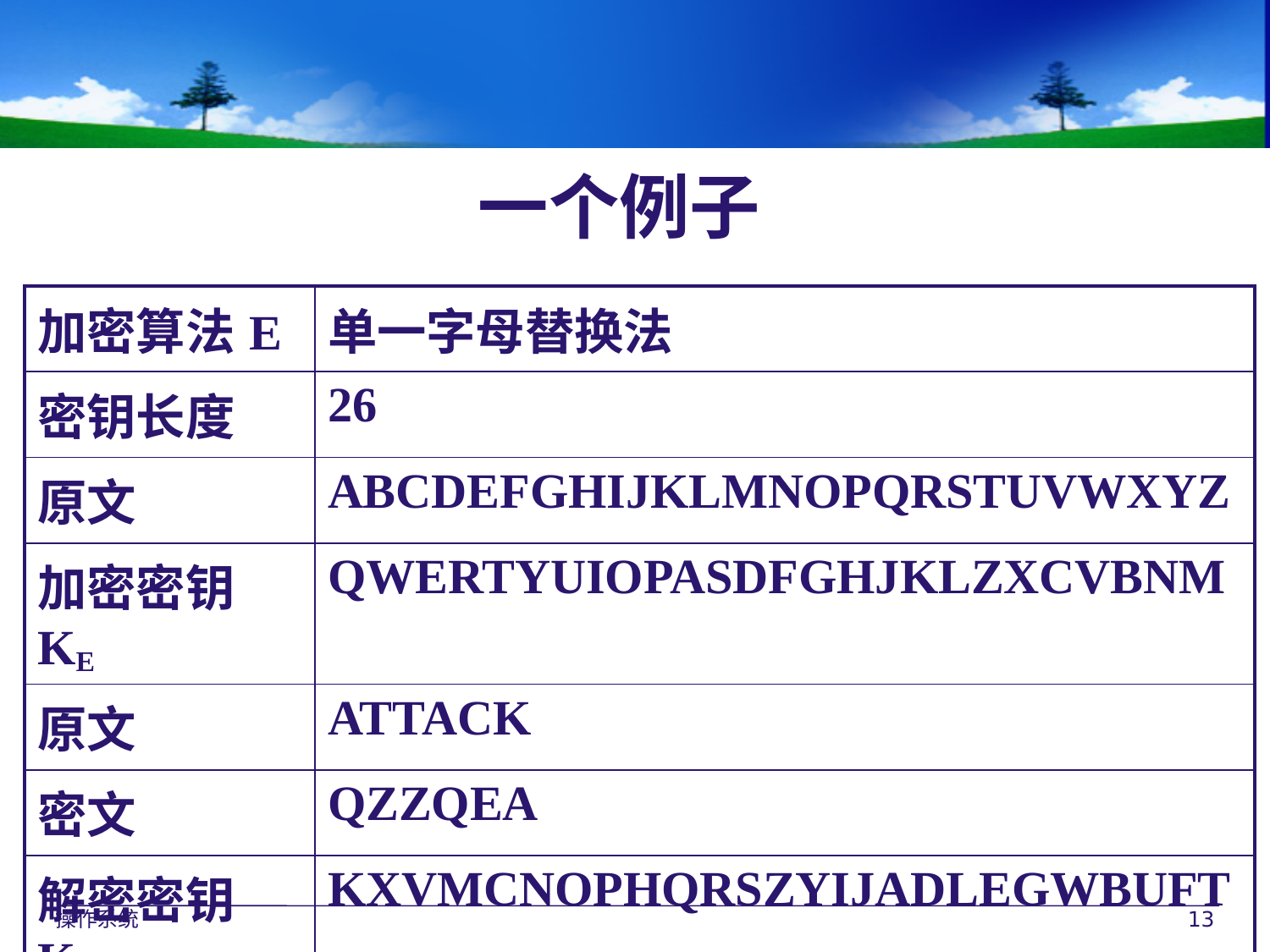

一个例子
| 加密算法E | 单一字母替换法 |
| --- | --- |
| 密钥长度 | 26 |
| 原文 | ABCDEFGHIJKLMNOPQRSTUVWXYZ |
| 加密密钥KE | QWERTYUIOPASDFGHJKLZXCVBNM |
| 原文 | ATTACK |
| 密文 | QZZQEA |
| 解密密钥KD | KXVMCNOPHQRSZYIJADLEGWBUFT |
操作系统
13